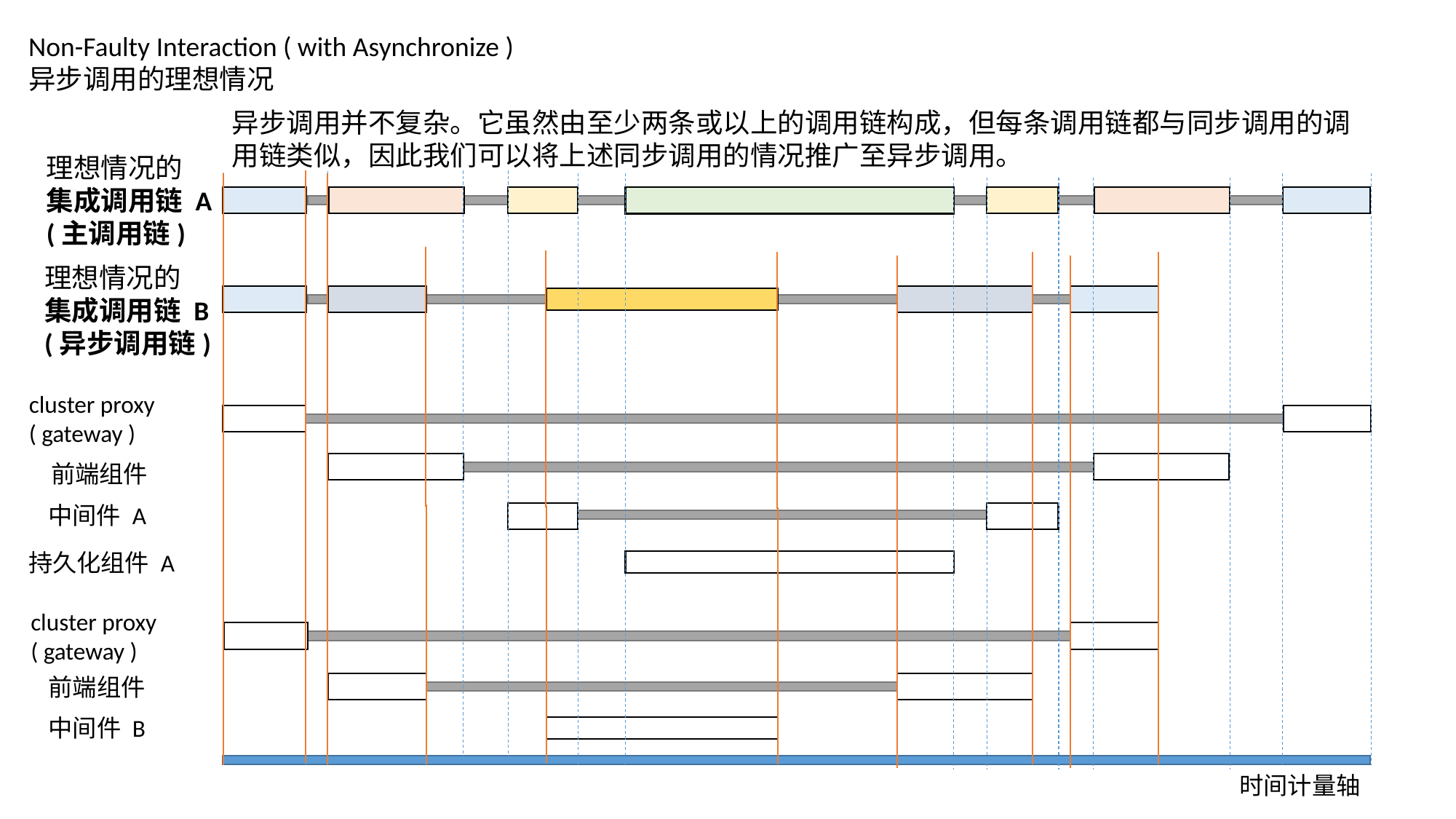

Non-Faulty Interaction ( with Asynchronize )
异步调用的理想情况
异步调用并不复杂。它虽然由至少两条或以上的调用链构成，但每条调用链都与同步调用的调用链类似，因此我们可以将上述同步调用的情况推广至异步调用。
理想情况的
集成调用链 A
(主调用链)

理想情况的
集成调用链 B
(异步调用链)

cluster proxy
( gateway )

前端组件

中间件 A

持久化组件 A

cluster proxy
( gateway )

前端组件

中间件 B

时间计量轴